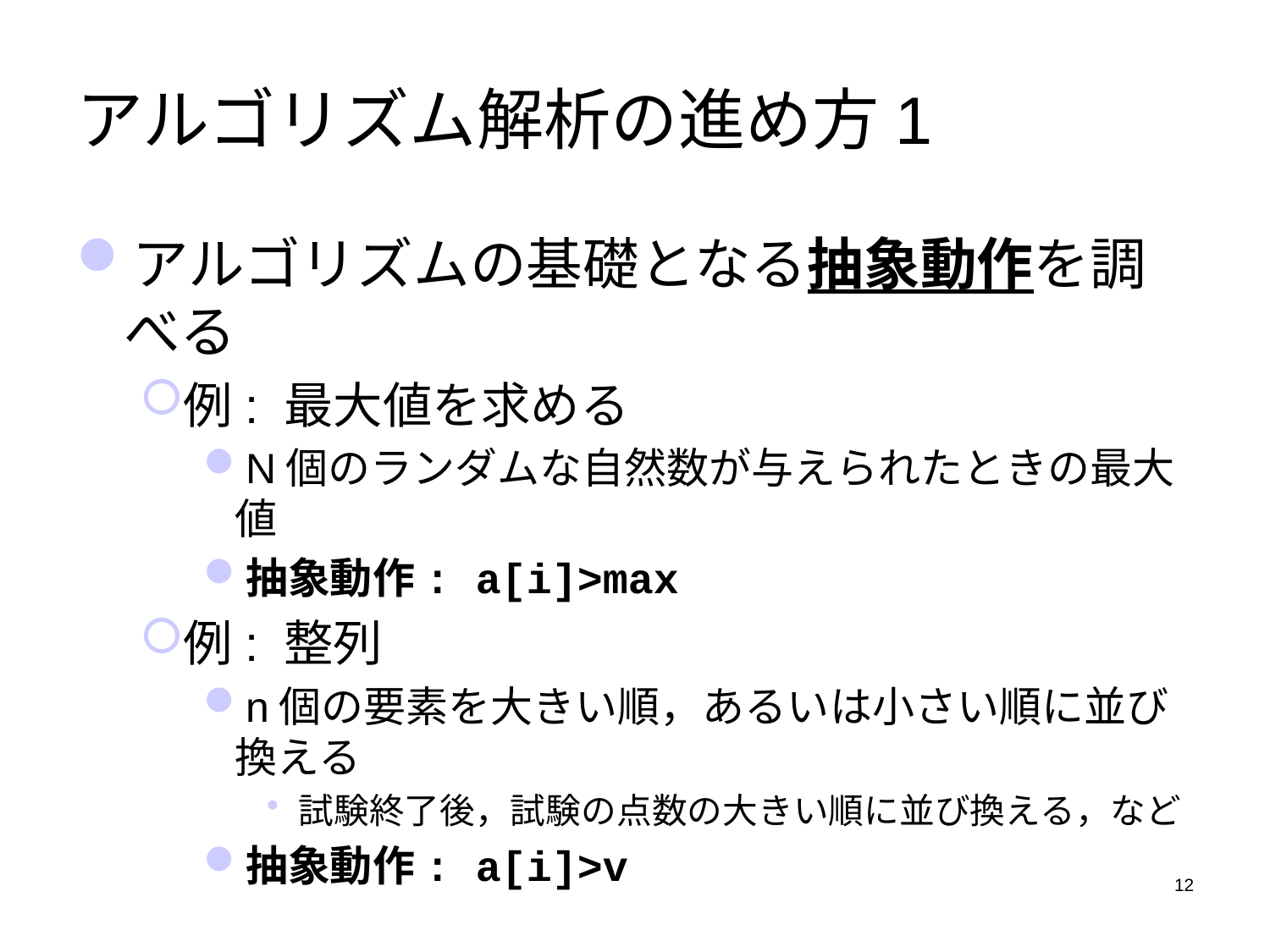

# アルゴリズム解析の進め方1
アルゴリズムの基礎となる抽象動作を調べる
例: 最大値を求める
N個のランダムな自然数が与えられたときの最大値
抽象動作: a[i]>max
例: 整列
n個の要素を大きい順，あるいは小さい順に並び換える
試験終了後，試験の点数の大きい順に並び換える，など
抽象動作: a[i]>v
12